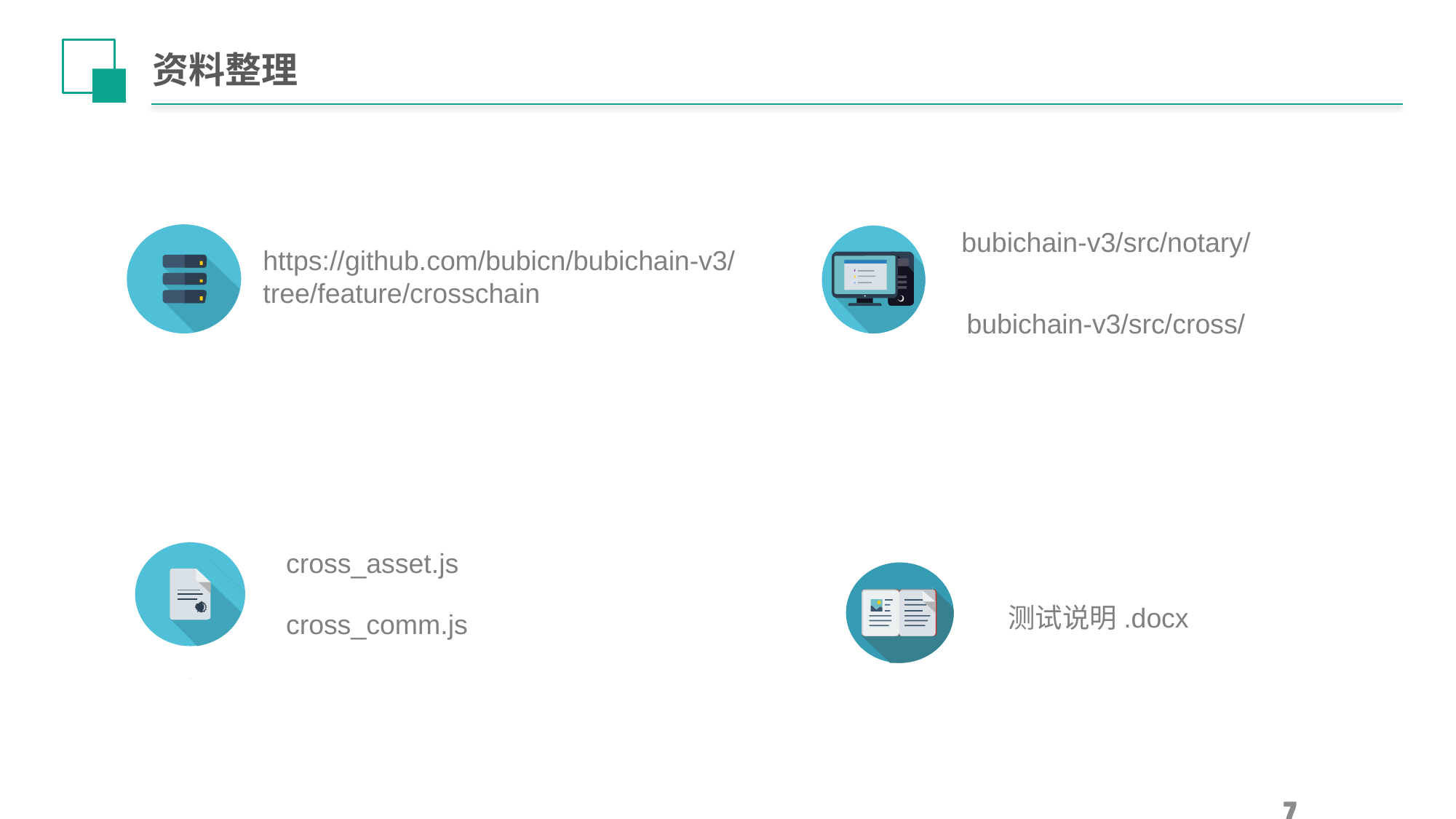

# 资料整理
bubichain-v3/src/notary/

https://github.com/bubicn/bubichain-v3/tree/feature/crosschain
bubichain-v3/src/cross/
cross_asset.js

测试说明.docx
cross_comm.js
7
7